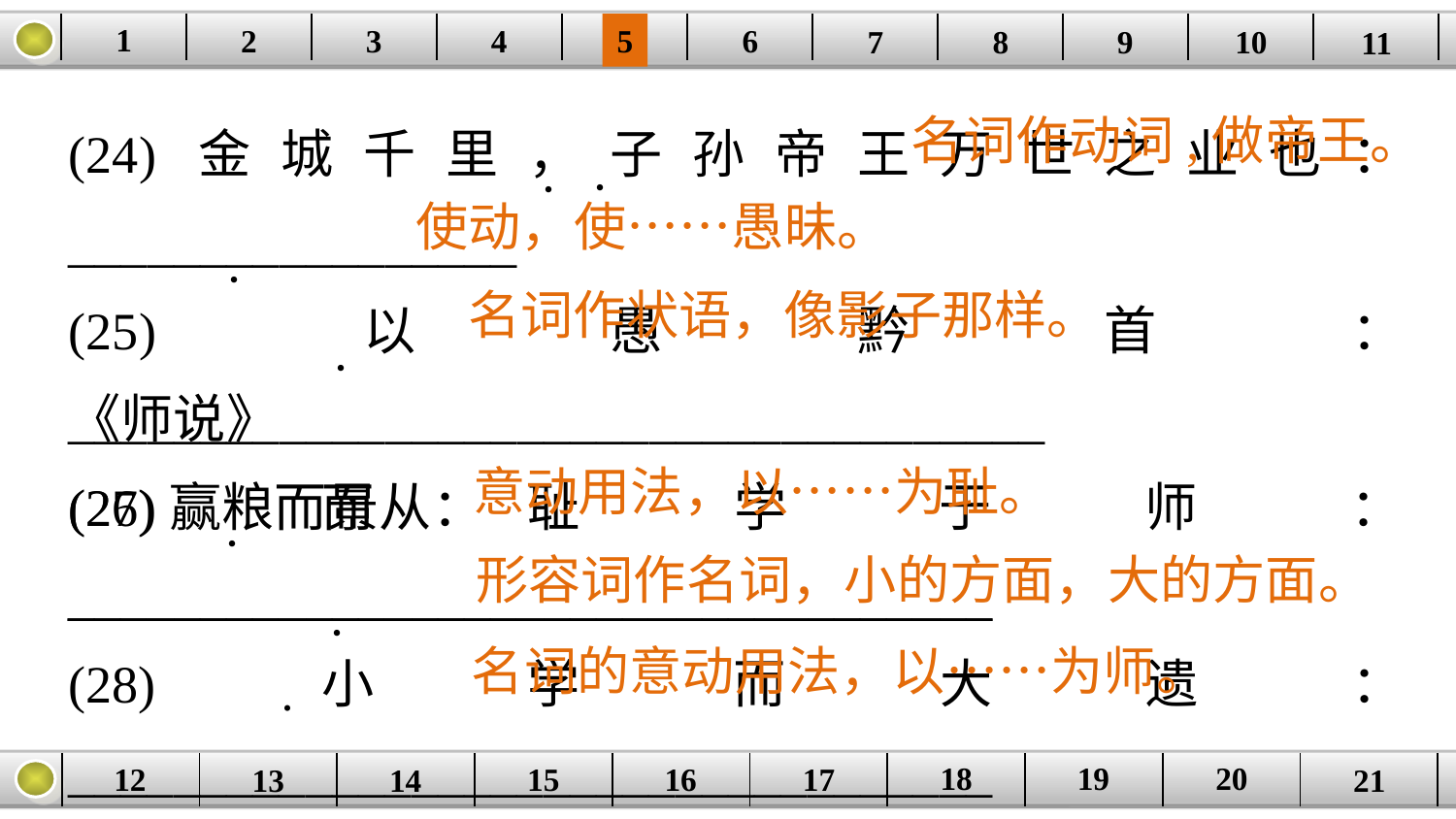

1
2
3
4
|  |  |  |  |  |  |  |  |  |  |  |
| --- | --- | --- | --- | --- | --- | --- | --- | --- | --- | --- |
5
6
7
8
9
10
11

(24)金城千里，子孙帝王万世之业也：_________________
(25)以愚黔首：_____________________________________
(26)赢粮而景从：___________________________________
·
·
·
·
名词作动词,做帝王。
使动，使……愚昧。
名词作状语，像影子那样。
《师说》
(27)而耻学于师：___________________________________
(28)小学而大遗：___________________________________
(29)孔子师郯子：___________________________________
·
·
·
意动用法，以……为耻。
形容词作名词，小的方面，大的方面。
名词的意动用法，以……为师。
20
19

18
17
16
12
15
14
|  |  |  |  |  |  |  |  |  |  |
| --- | --- | --- | --- | --- | --- | --- | --- | --- | --- |
13
21